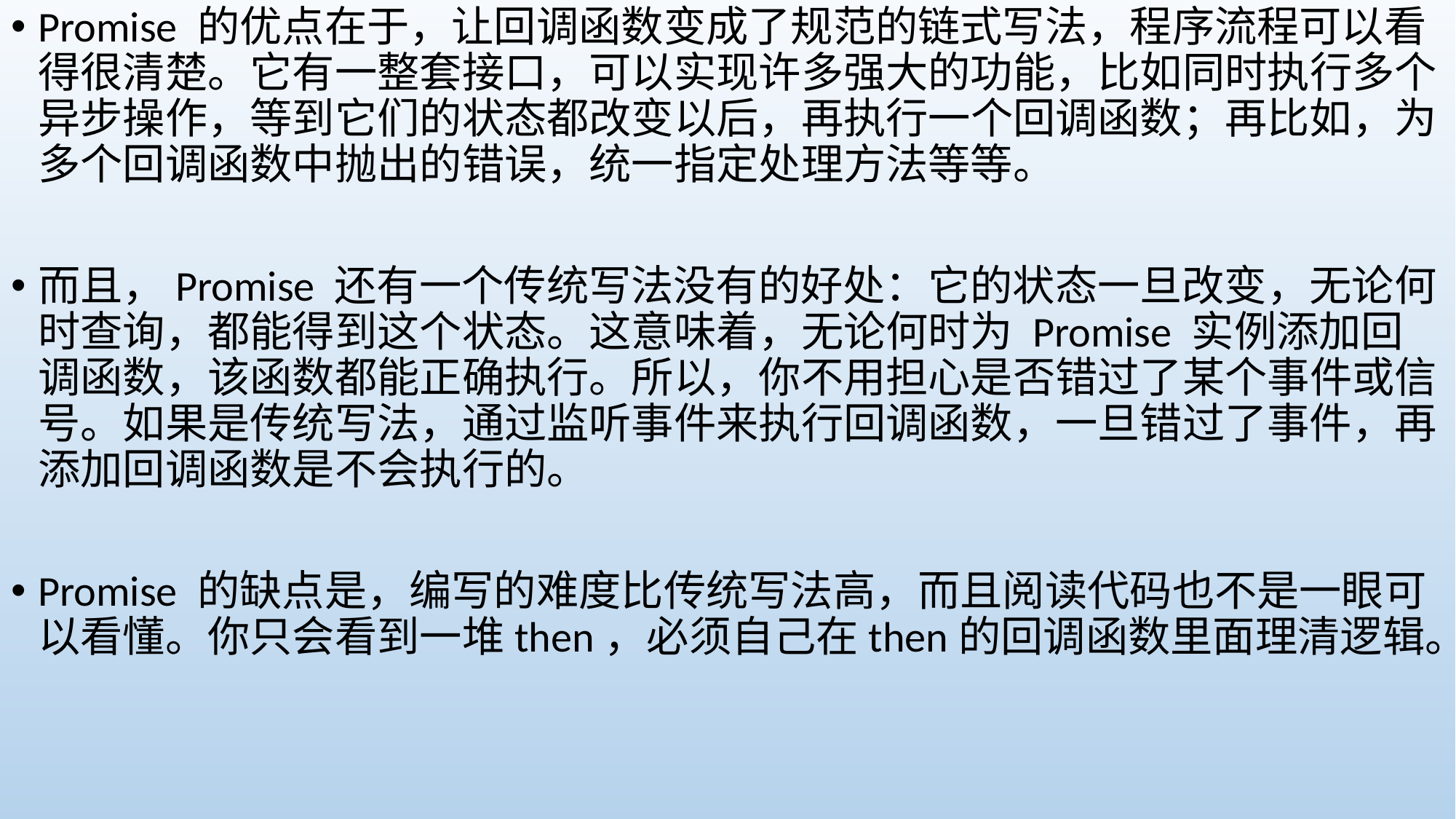

Promise 的优点在于，让回调函数变成了规范的链式写法，程序流程可以看得很清楚。它有一整套接口，可以实现许多强大的功能，比如同时执行多个异步操作，等到它们的状态都改变以后，再执行一个回调函数；再比如，为多个回调函数中抛出的错误，统一指定处理方法等等。

而且，Promise 还有一个传统写法没有的好处：它的状态一旦改变，无论何时查询，都能得到这个状态。这意味着，无论何时为 Promise 实例添加回调函数，该函数都能正确执行。所以，你不用担心是否错过了某个事件或信号。如果是传统写法，通过监听事件来执行回调函数，一旦错过了事件，再添加回调函数是不会执行的。

Promise 的缺点是，编写的难度比传统写法高，而且阅读代码也不是一眼可以看懂。你只会看到一堆then，必须自己在then的回调函数里面理清逻辑。